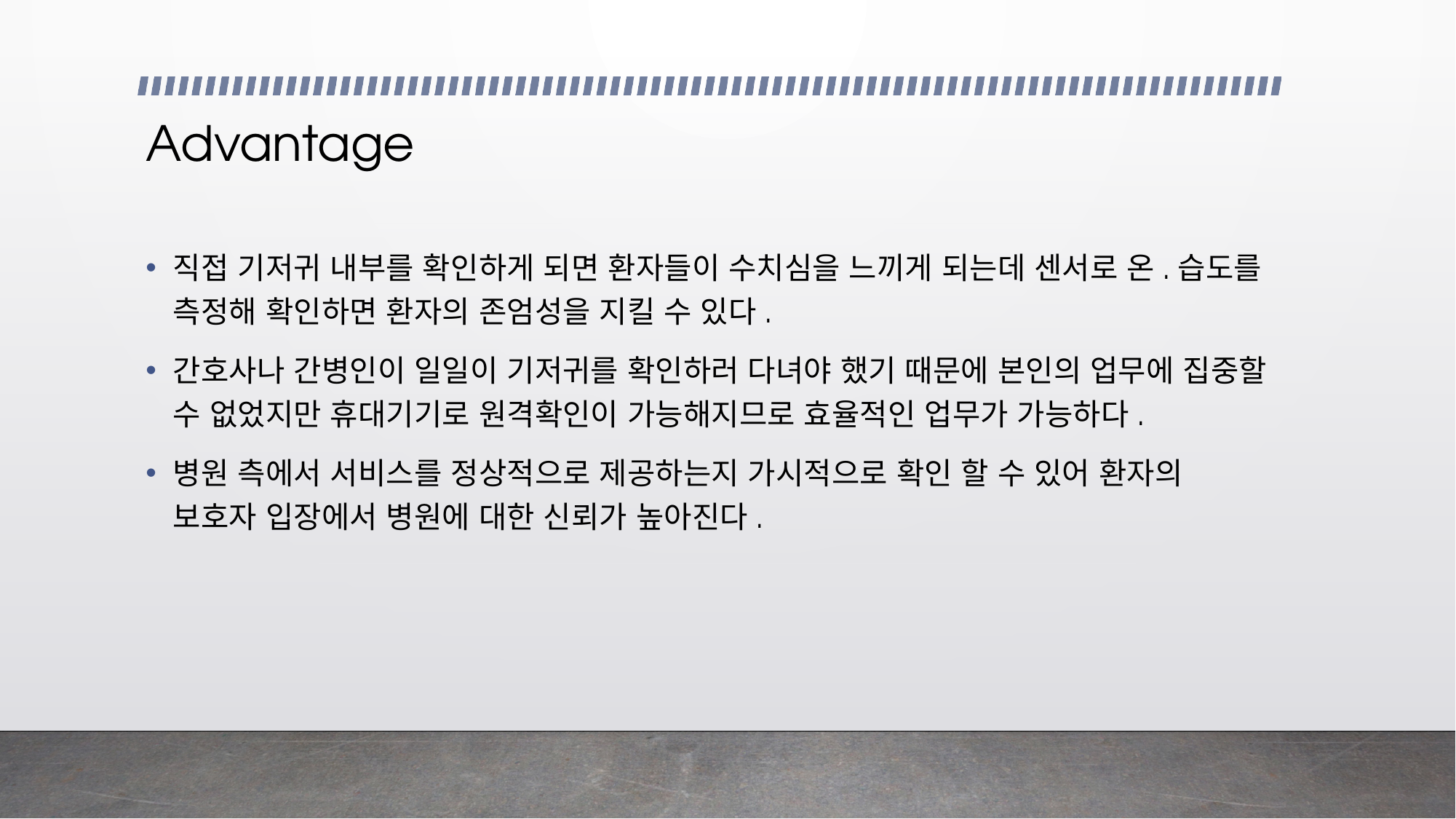

# Advantage
직접 기저귀 내부를 확인하게 되면 환자들이 수치심을 느끼게 되는데 센서로 온.습도를 측정해 확인하면 환자의 존엄성을 지킬 수 있다.
간호사나 간병인이 일일이 기저귀를 확인하러 다녀야 했기 때문에 본인의 업무에 집중할 수 없었지만 휴대기기로 원격확인이 가능해지므로 효율적인 업무가 가능하다.
병원 측에서 서비스를 정상적으로 제공하는지 가시적으로 확인 할 수 있어 환자의 보호자 입장에서 병원에 대한 신뢰가 높아진다.